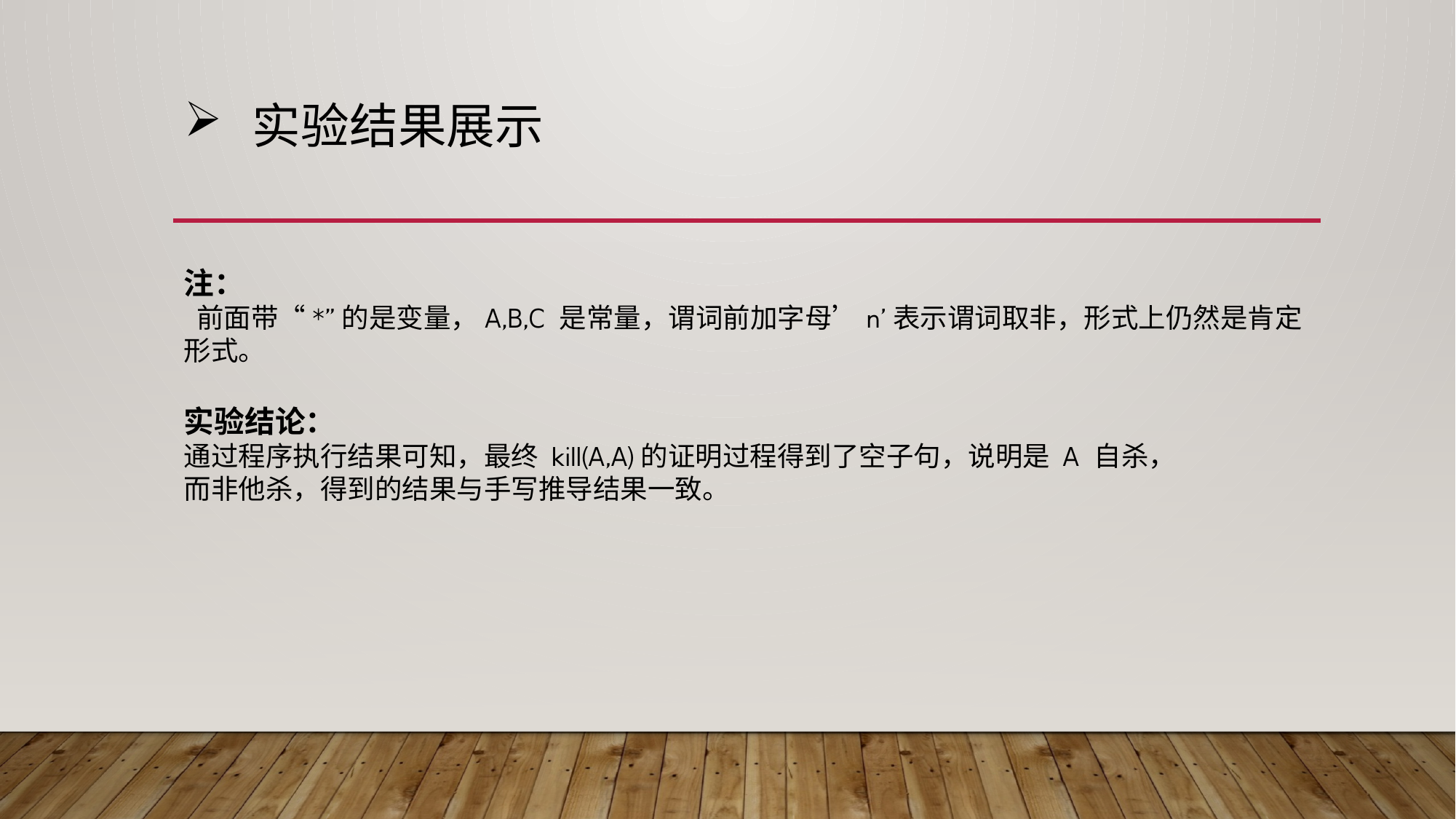

# 实验结果展示
注：
 前面带“*”的是变量，A,B,C 是常量，谓词前加字母’n’表示谓词取非，形式上仍然是肯定 形式。

实验结论：
通过程序执行结果可知，最终 kill(A,A)的证明过程得到了空子句，说明是 A 自杀，
而非他杀，得到的结果与手写推导结果一致。